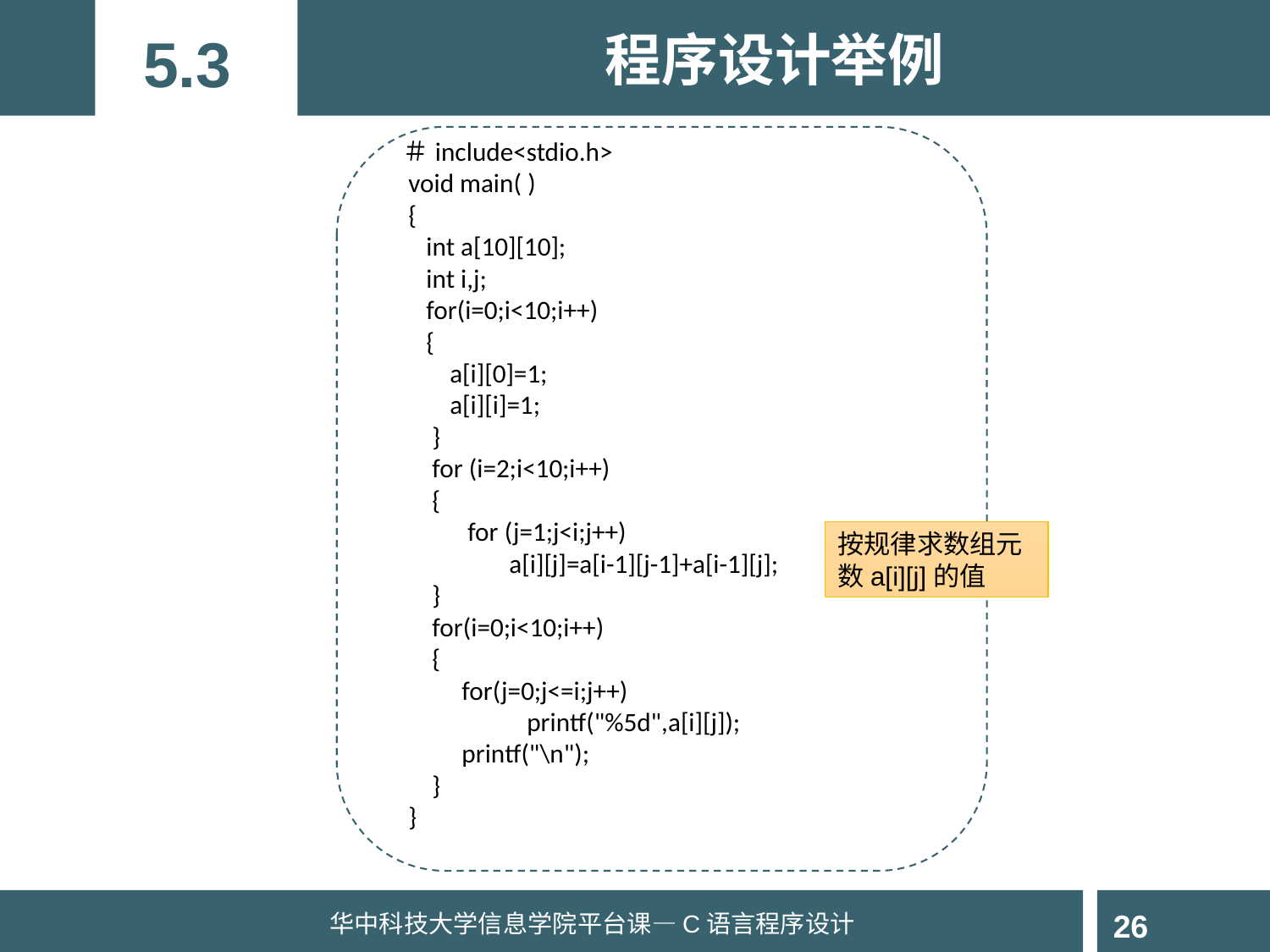

程序设计举例
5.3

＃include<stdio.h>
 void main( )
 {
    int a[10][10];
    int i,j;
    for(i=0;i<10;i++)
    {
        a[i][0]=1;
        a[i][i]=1;
     }
     for (i=2;i<10;i++)
     {
           for (j=1;j<i;j++)
                  a[i][j]=a[i-1][j-1]+a[i-1][j];
     }
     for(i=0;i<10;i++)
     {
          for(j=0;j<=i;j++)
                     printf("%5d",a[i][j]);
          printf("\n");
     }
 }
按规律求数组元数a[i][j]的值